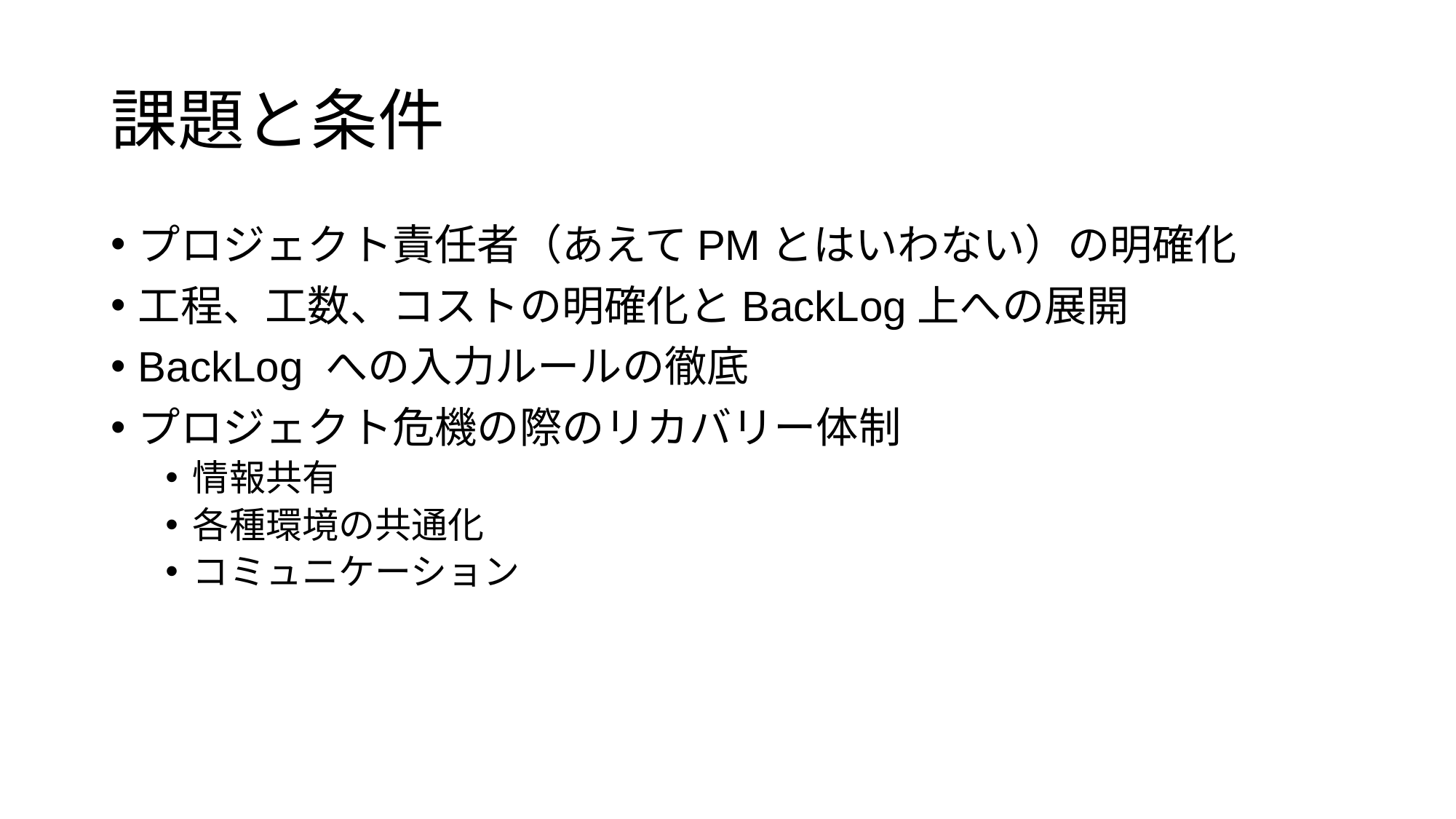

# 課題と条件
プロジェクト責任者（あえてPMとはいわない）の明確化
工程、工数、コストの明確化とBackLog上への展開
BackLog への入力ルールの徹底
プロジェクト危機の際のリカバリー体制
情報共有
各種環境の共通化
コミュニケーション